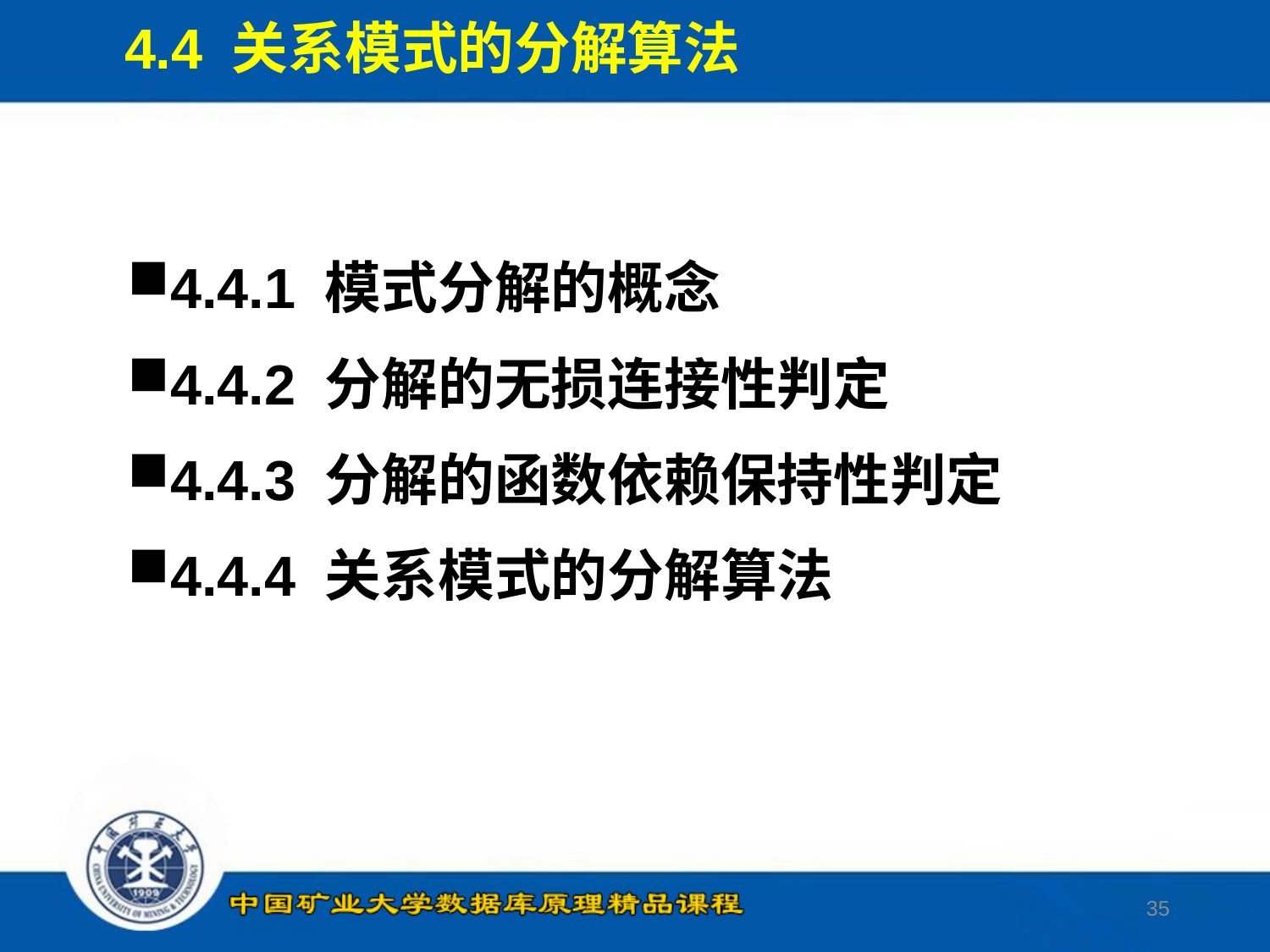

4.4 关系模式的分解算法
4.4.1 模式分解的概念
4.4.2 分解的无损连接性判定
4.4.3 分解的函数依赖保持性判定
4.4.4 关系模式的分解算法
35